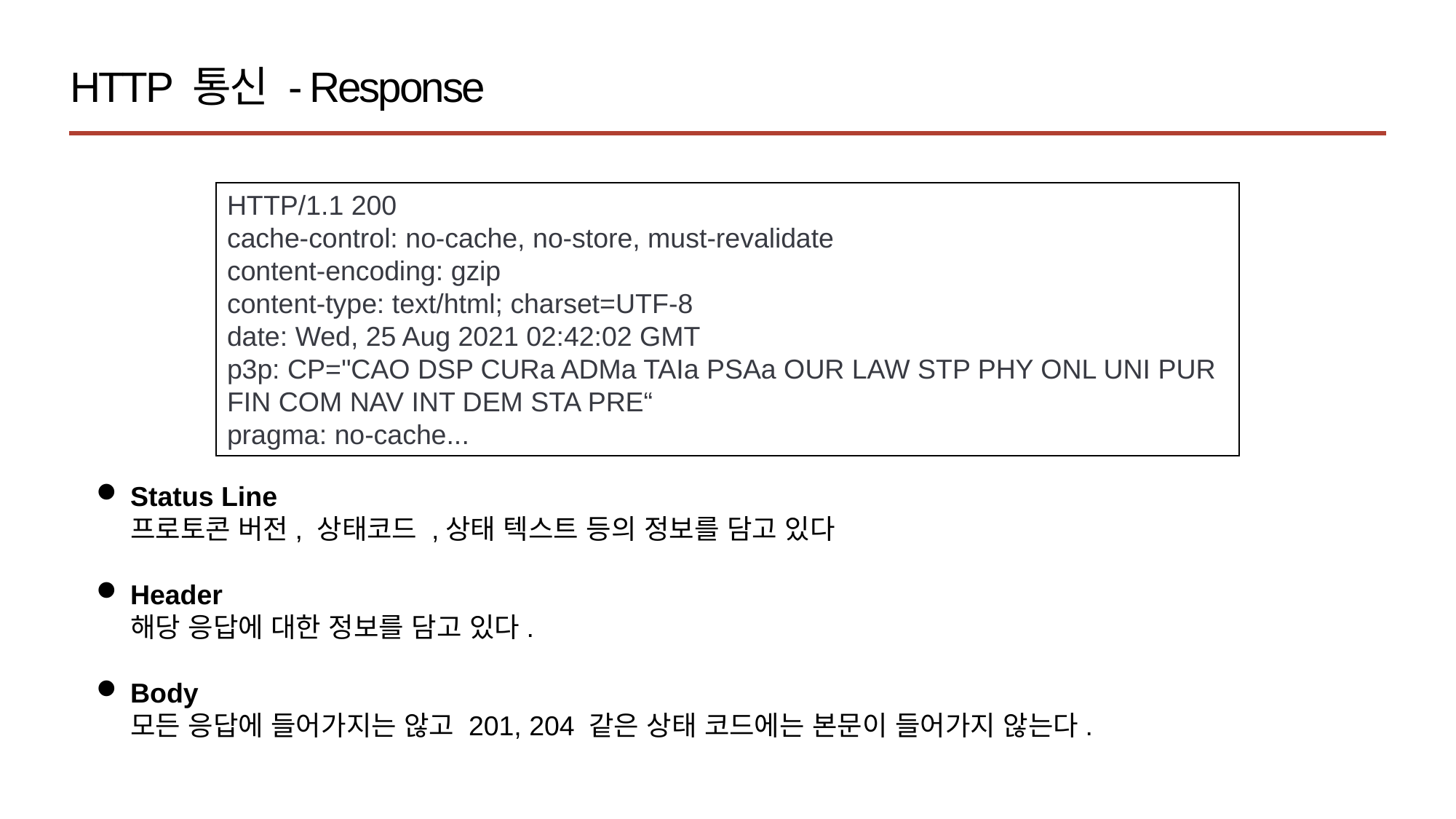

HTTP 통신 - Response
HTTP/1.1 200
cache-control: no-cache, no-store, must-revalidate
content-encoding: gzip
content-type: text/html; charset=UTF-8
date: Wed, 25 Aug 2021 02:42:02 GMT
p3p: CP="CAO DSP CURa ADMa TAIa PSAa OUR LAW STP PHY ONL UNI PUR FIN COM NAV INT DEM STA PRE“
pragma: no-cache...
Status Line
프로토콘 버전, 상태코드 ,상태 텍스트 등의 정보를 담고 있다

Header
해당 응답에 대한 정보를 담고 있다.
Body
모든 응답에 들어가지는 않고 201, 204 같은 상태 코드에는 본문이 들어가지 않는다.